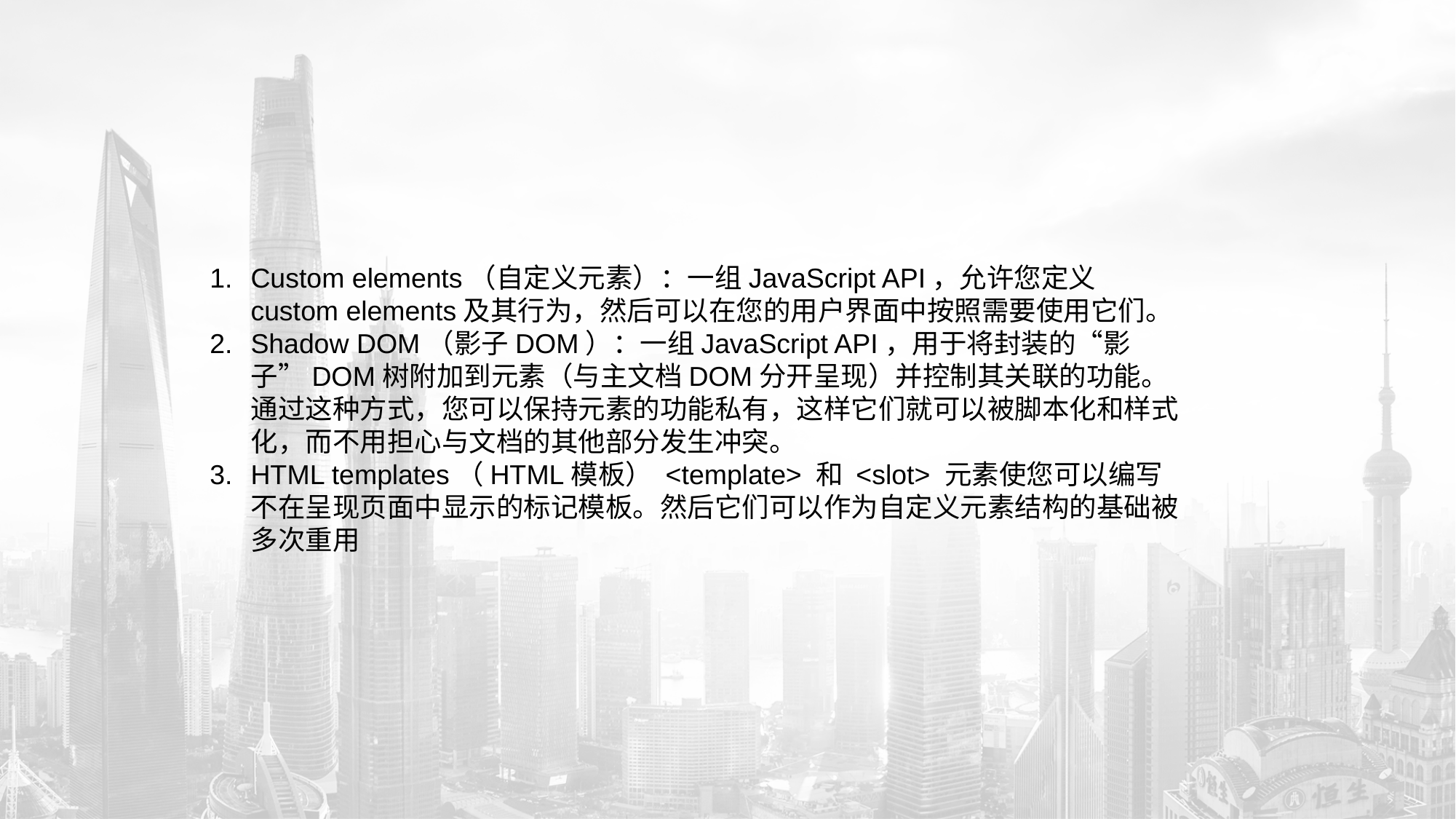

Custom elements（自定义元素）：一组JavaScript API，允许您定义custom elements及其行为，然后可以在您的用户界面中按照需要使用它们。
Shadow DOM（影子DOM）：一组JavaScript API，用于将封装的“影子”DOM树附加到元素（与主文档DOM分开呈现）并控制其关联的功能。通过这种方式，您可以保持元素的功能私有，这样它们就可以被脚本化和样式化，而不用担心与文档的其他部分发生冲突。
HTML templates（HTML模板） <template> 和 <slot> 元素使您可以编写不在呈现页面中显示的标记模板。然后它们可以作为自定义元素结构的基础被多次重用